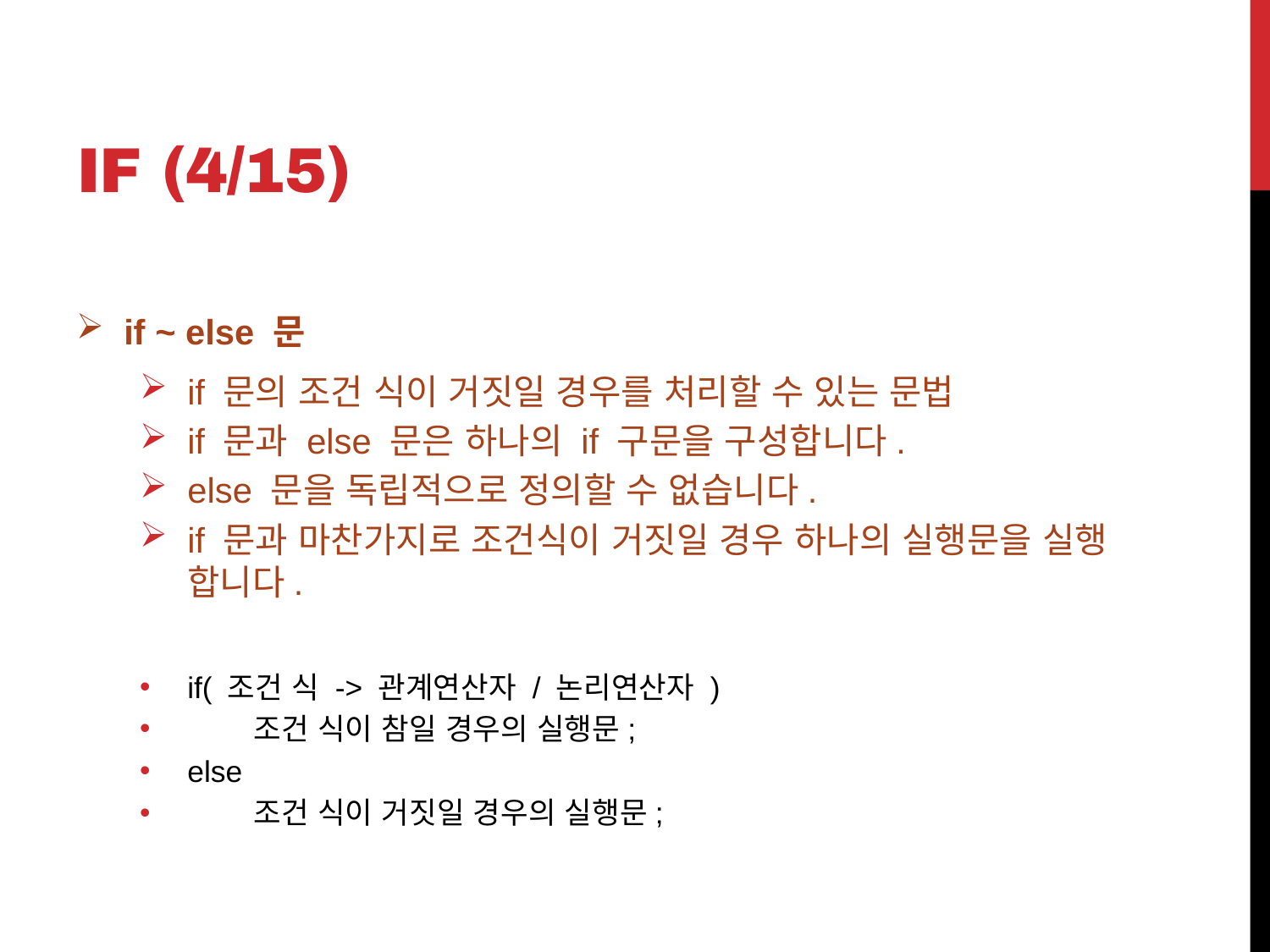

# if (4/15)

if ~ else 문
if 문의 조건 식이 거짓일 경우를 처리할 수 있는 문법
if 문과 else 문은 하나의 if 구문을 구성합니다.
else 문을 독립적으로 정의할 수 없습니다.
if 문과 마찬가지로 조건식이 거짓일 경우 하나의 실행문을 실행 합니다.

if( 조건 식 -> 관계연산자 / 논리연산자 )
       조건 식이 참일 경우의 실행문;
else
       조건 식이 거짓일 경우의 실행문;